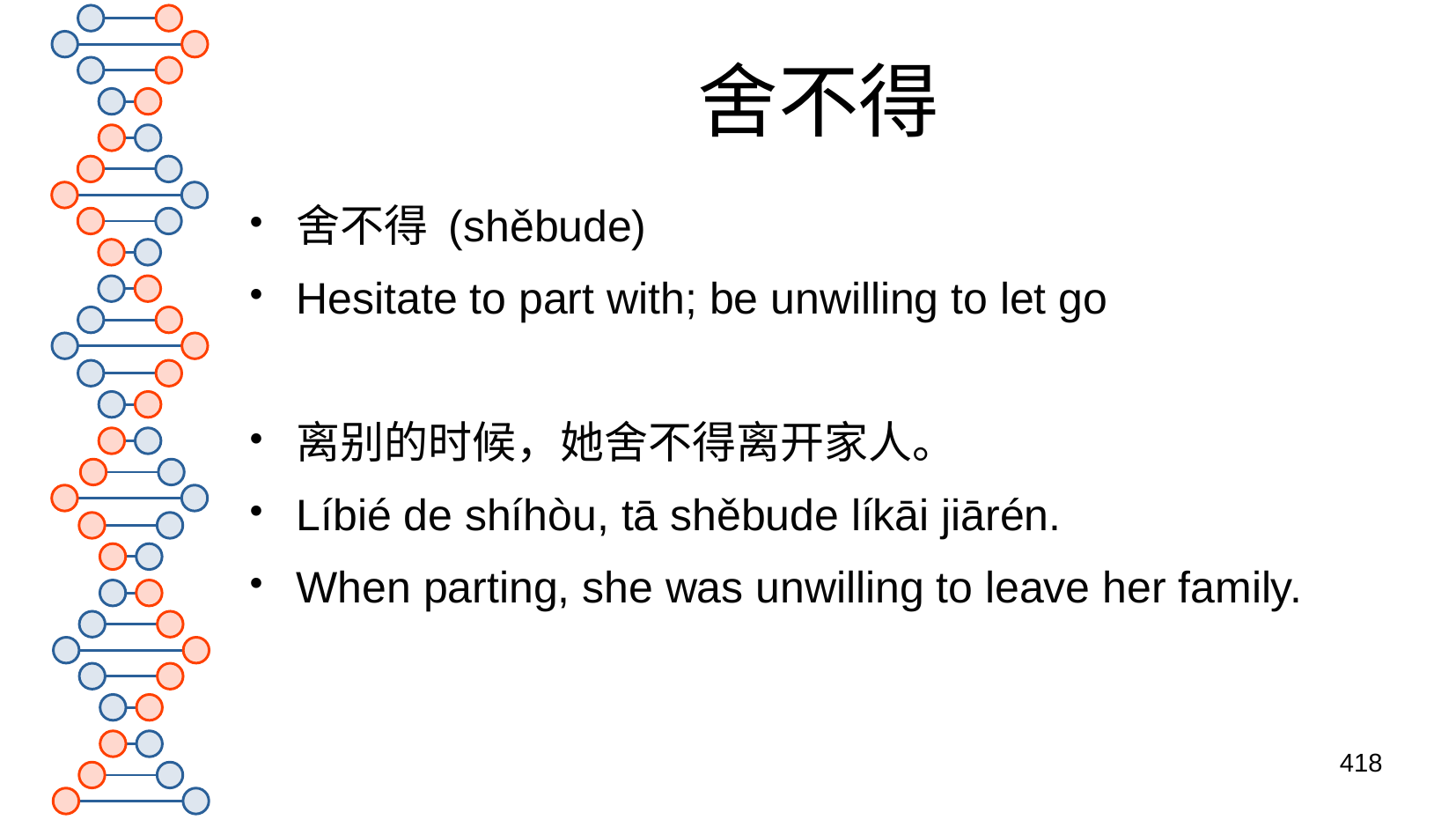

# 舍不得
舍不得 (shěbude)
Hesitate to part with; be unwilling to let go

离别的时候，她舍不得离开家人。
Líbié de shíhòu, tā shěbude líkāi jiārén.
When parting, she was unwilling to leave her family.

418